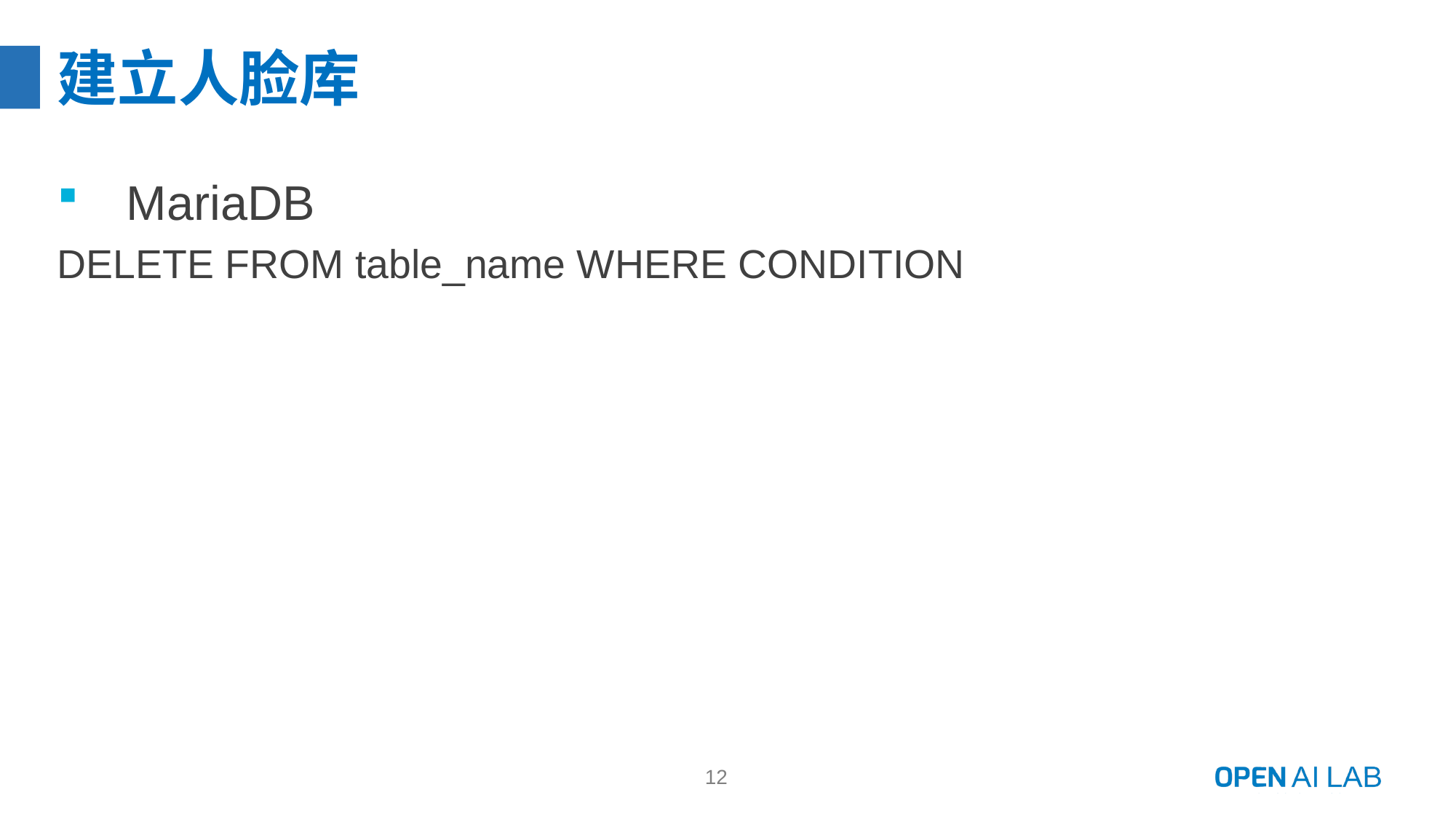

# 建立人脸库

  MariaDB
DELETE FROM table_name WHERE CONDITION